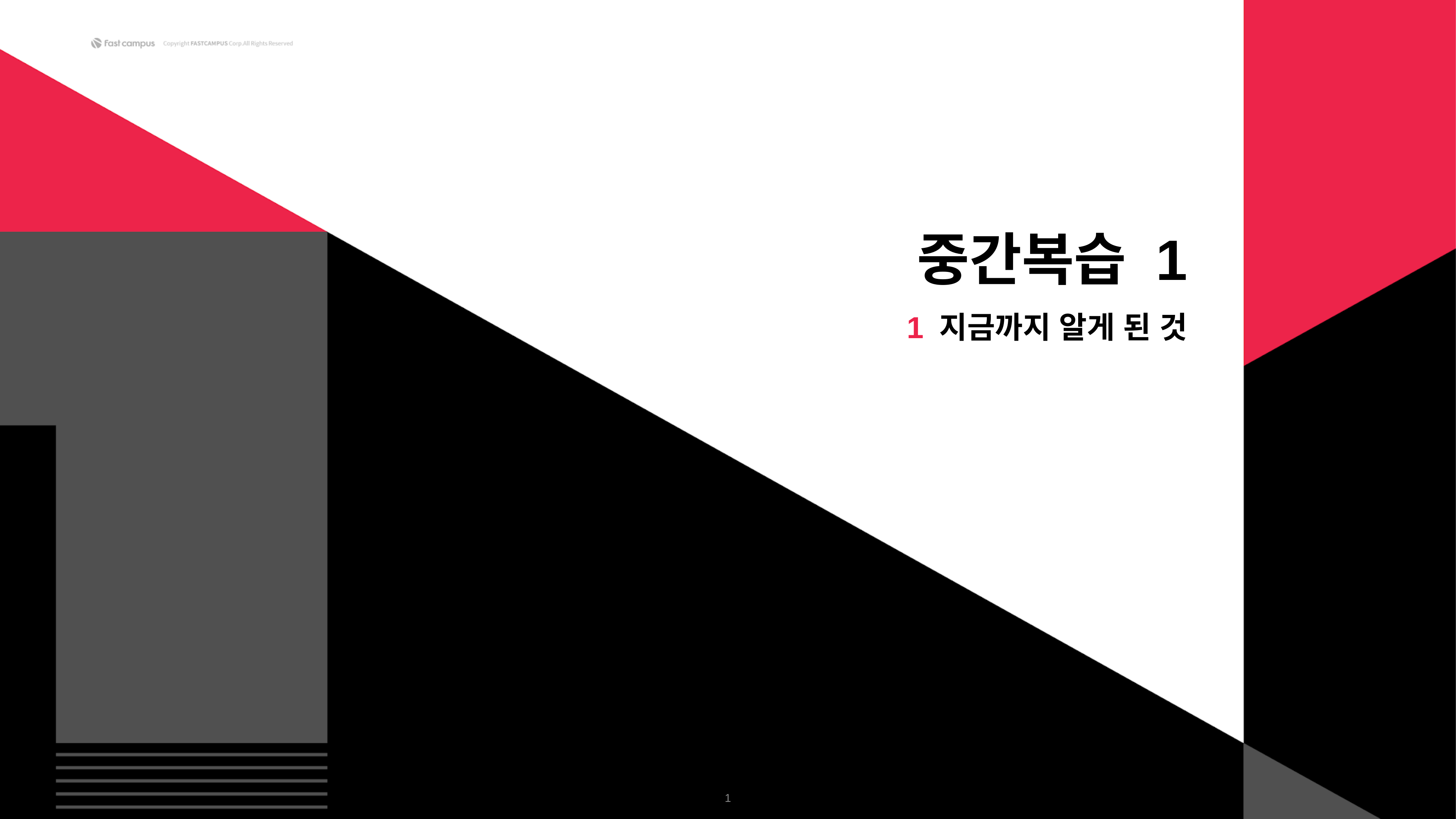

중간복습 1

1 지금까지 알게 된 것
1